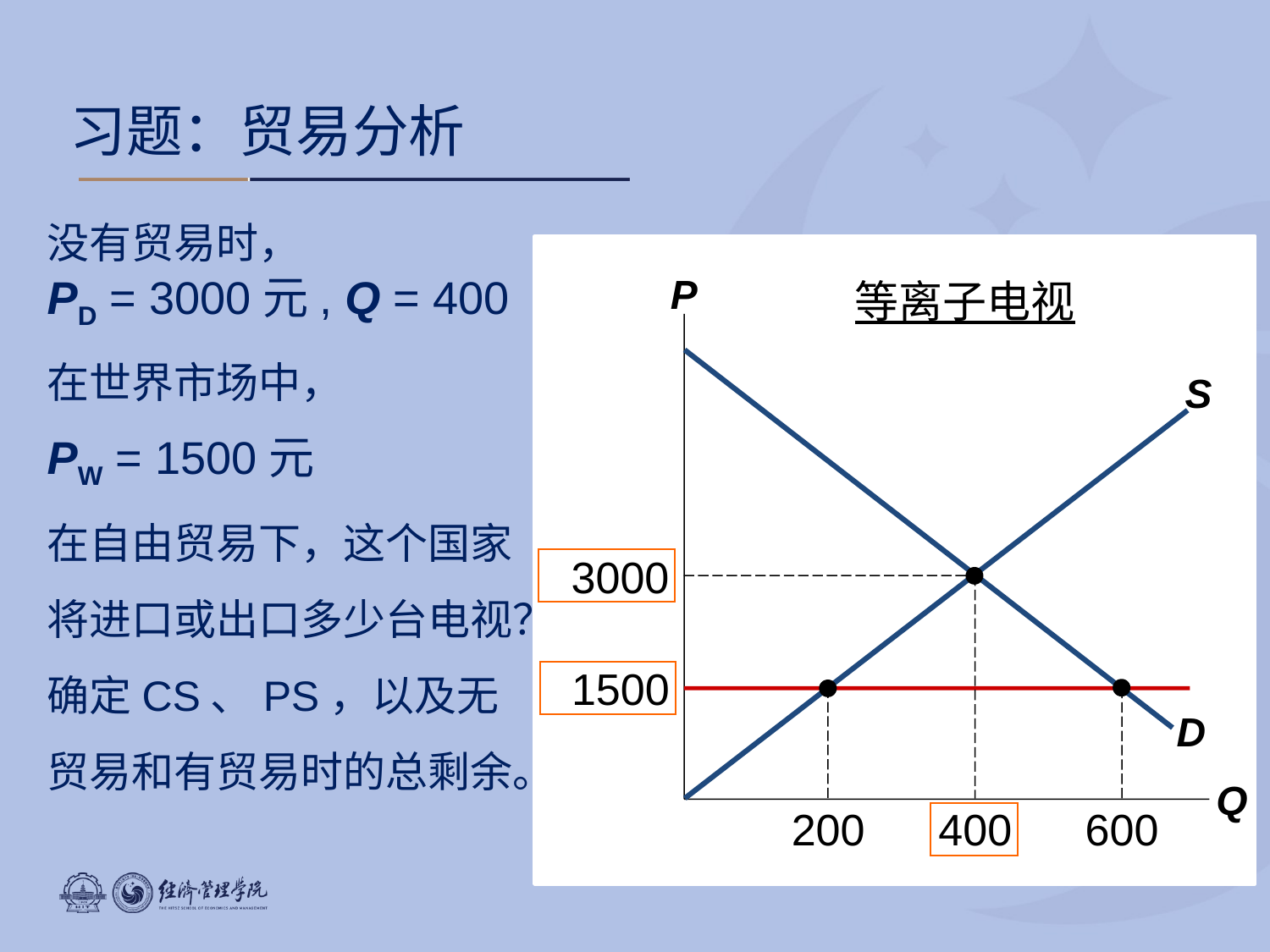

习题：贸易分析
没有贸易时，
PD = 3000元, Q = 400
在世界市场中，
PW = 1500元
在自由贸易下，这个国家将进口或出口多少台电视？
确定CS、PS，以及无贸易和有贸易时的总剩余。

P

Q
等离子电视

D
S

3000

400

1500

600

200